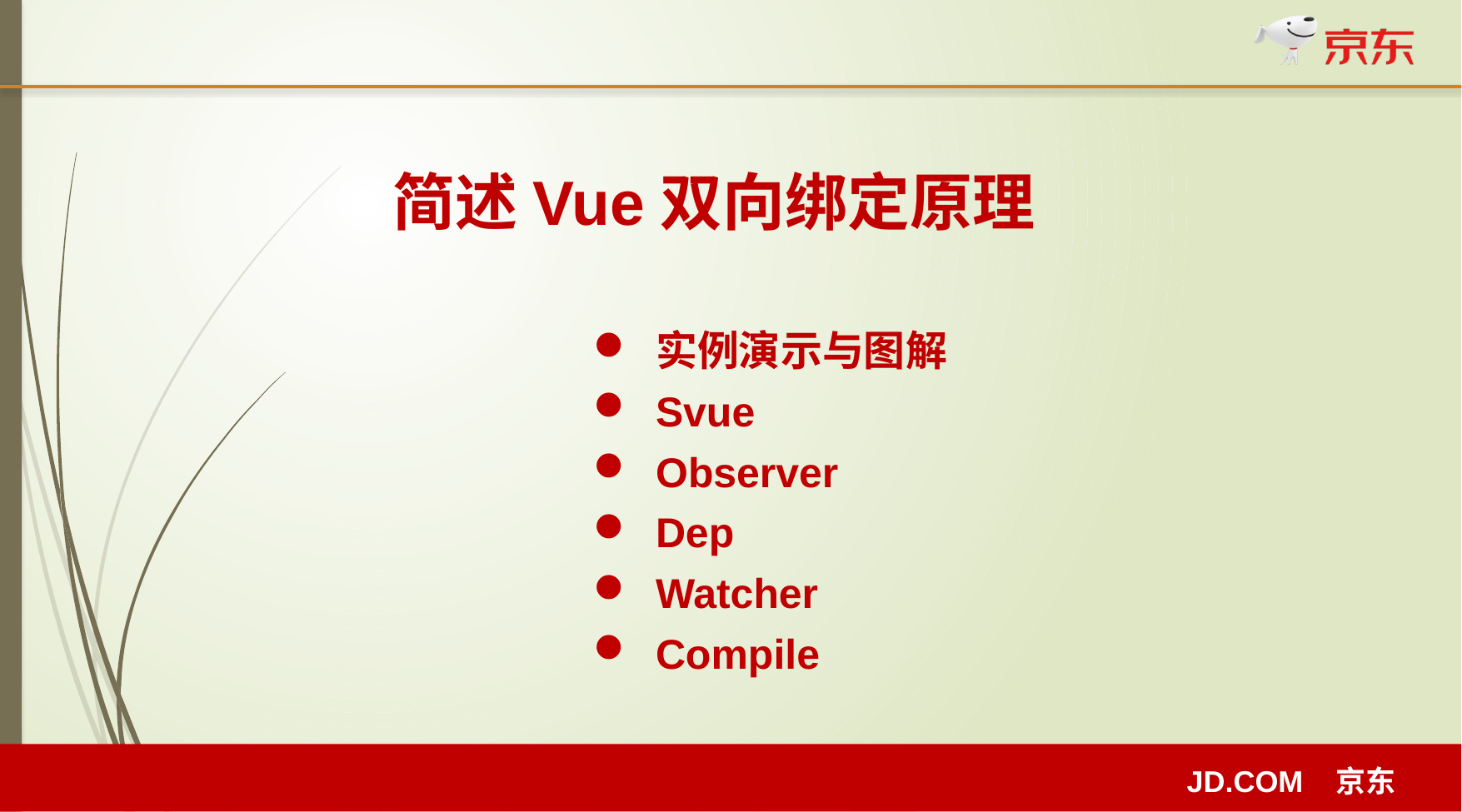

简述Vue双向绑定原理
实例演示与图解
Svue
Observer
Dep
Watcher
Compile